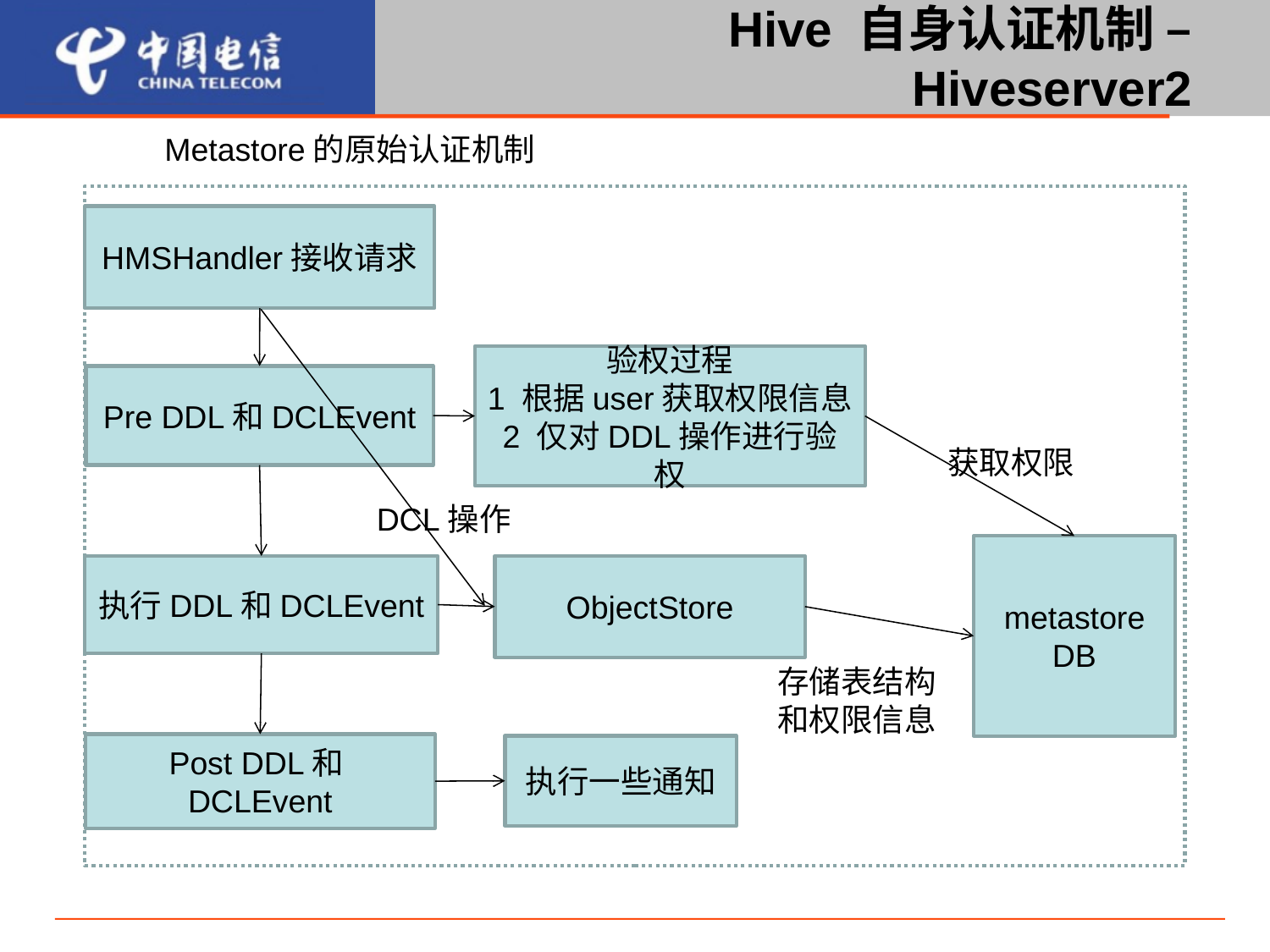

# Hive 自身认证机制 – Hiveserver2
Metastore的原始认证机制

HMSHandler接收请求
验权过程
1 根据user获取权限信息
2 仅对DDL操作进行验权
Pre DDL和DCLEvent
获取权限
DCL操作
metastore DB
执行DDL和DCLEvent
ObjectStore
存储表结构和权限信息
Post DDL和DCLEvent
执行一些通知